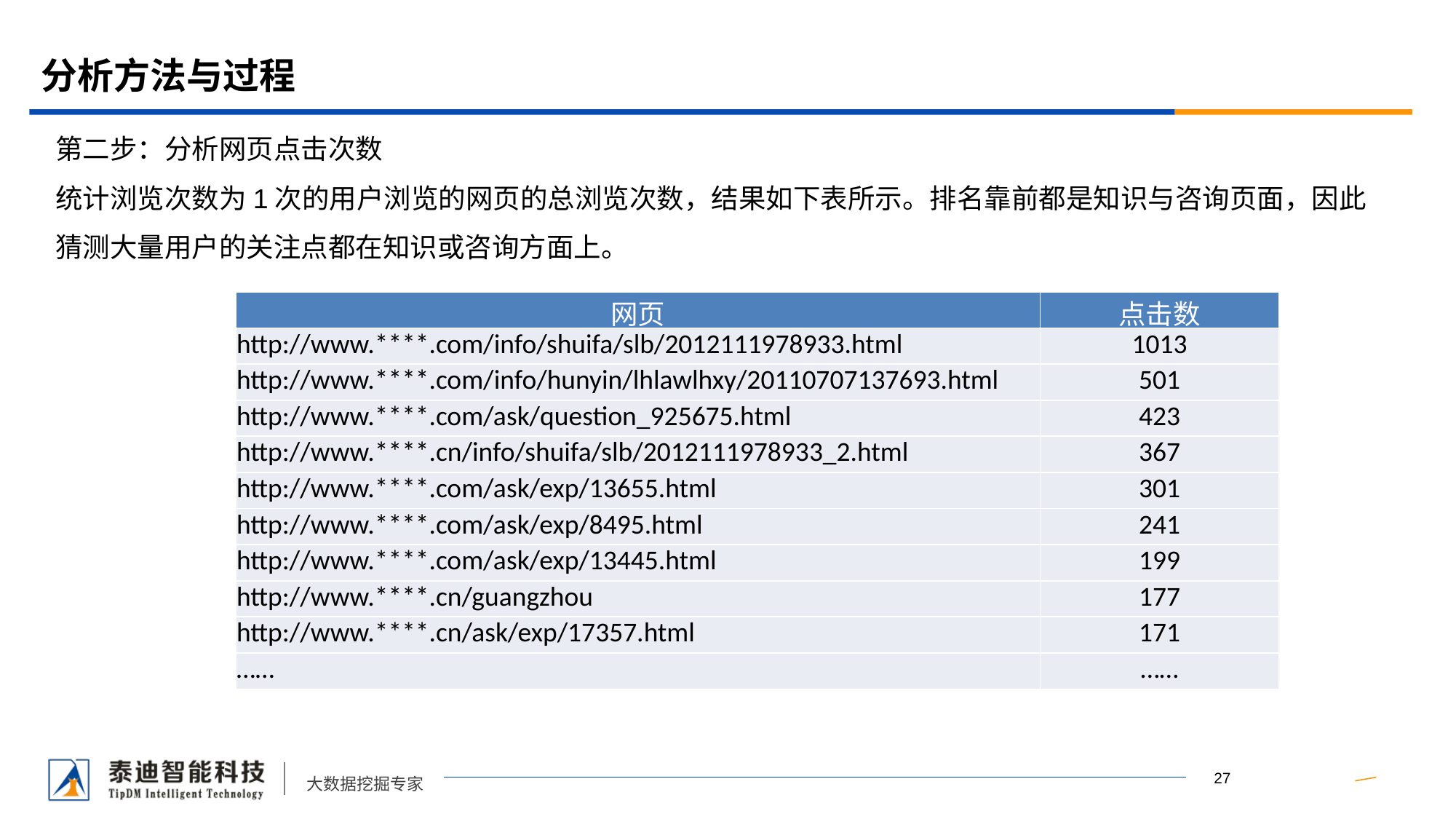

# 分析方法与过程
第二步：分析网页点击次数
统计浏览次数为1次的用户浏览的网页的总浏览次数，结果如下表所示。排名靠前都是知识与咨询页面，因此猜测大量用户的关注点都在知识或咨询方面上。
| 网页 | 点击数 |
| --- | --- |
| http://www.\*\*\*\*.com/info/shuifa/slb/2012111978933.html | 1013 |
| http://www.\*\*\*\*.com/info/hunyin/lhlawlhxy/20110707137693.html | 501 |
| http://www.\*\*\*\*.com/ask/question\_925675.html | 423 |
| http://www.\*\*\*\*.cn/info/shuifa/slb/2012111978933\_2.html | 367 |
| http://www.\*\*\*\*.com/ask/exp/13655.html | 301 |
| http://www.\*\*\*\*.com/ask/exp/8495.html | 241 |
| http://www.\*\*\*\*.com/ask/exp/13445.html | 199 |
| http://www.\*\*\*\*.cn/guangzhou | 177 |
| http://www.\*\*\*\*.cn/ask/exp/17357.html | 171 |
| …… | …… |